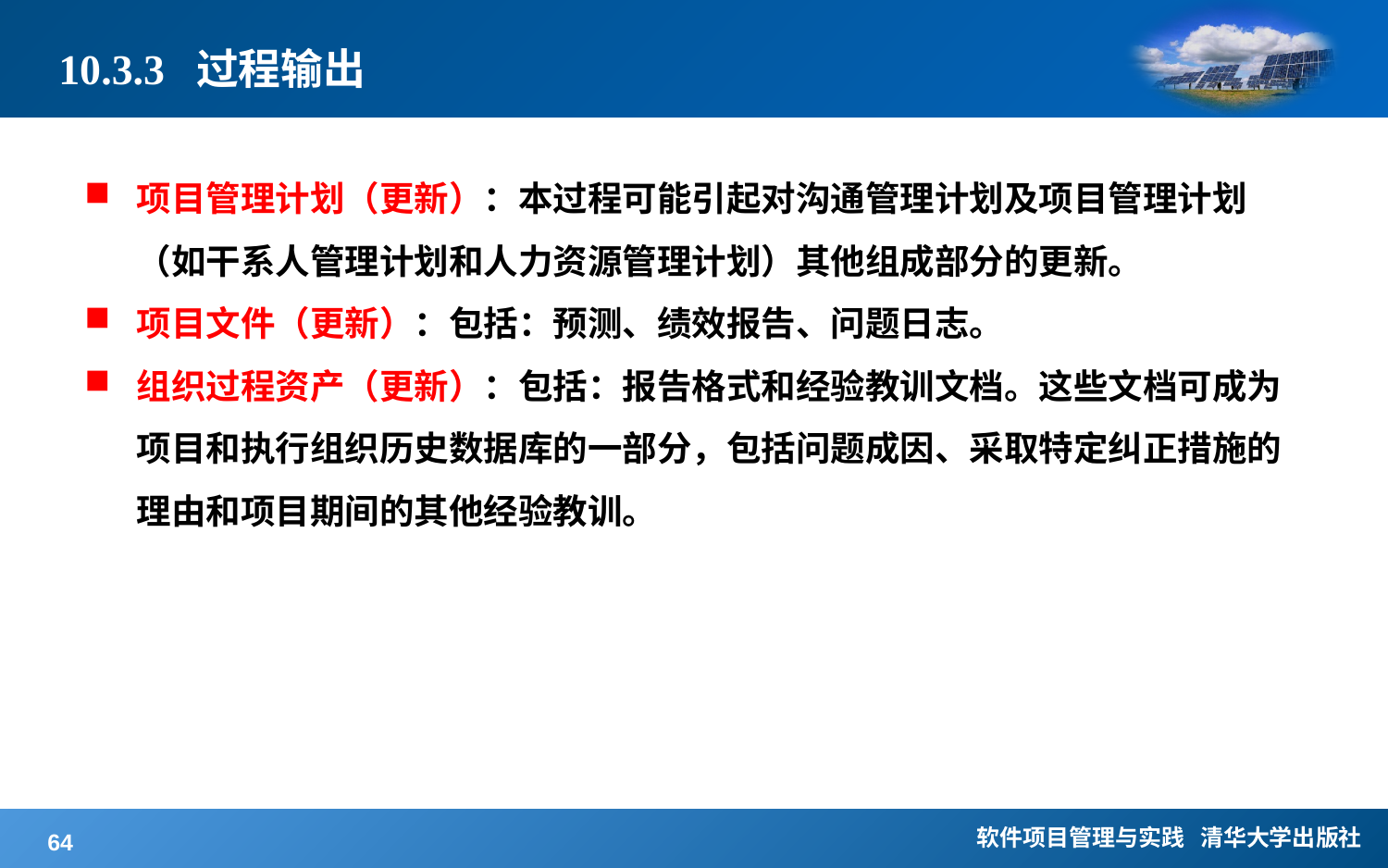

# 10.3.3  过程输出
项目管理计划（更新）：本过程可能引起对沟通管理计划及项目管理计划（如干系人管理计划和人力资源管理计划）其他组成部分的更新。
项目文件（更新）：包括：预测、绩效报告、问题日志。
组织过程资产（更新）：包括：报告格式和经验教训文档。这些文档可成为项目和执行组织历史数据库的一部分，包括问题成因、采取特定纠正措施的理由和项目期间的其他经验教训。